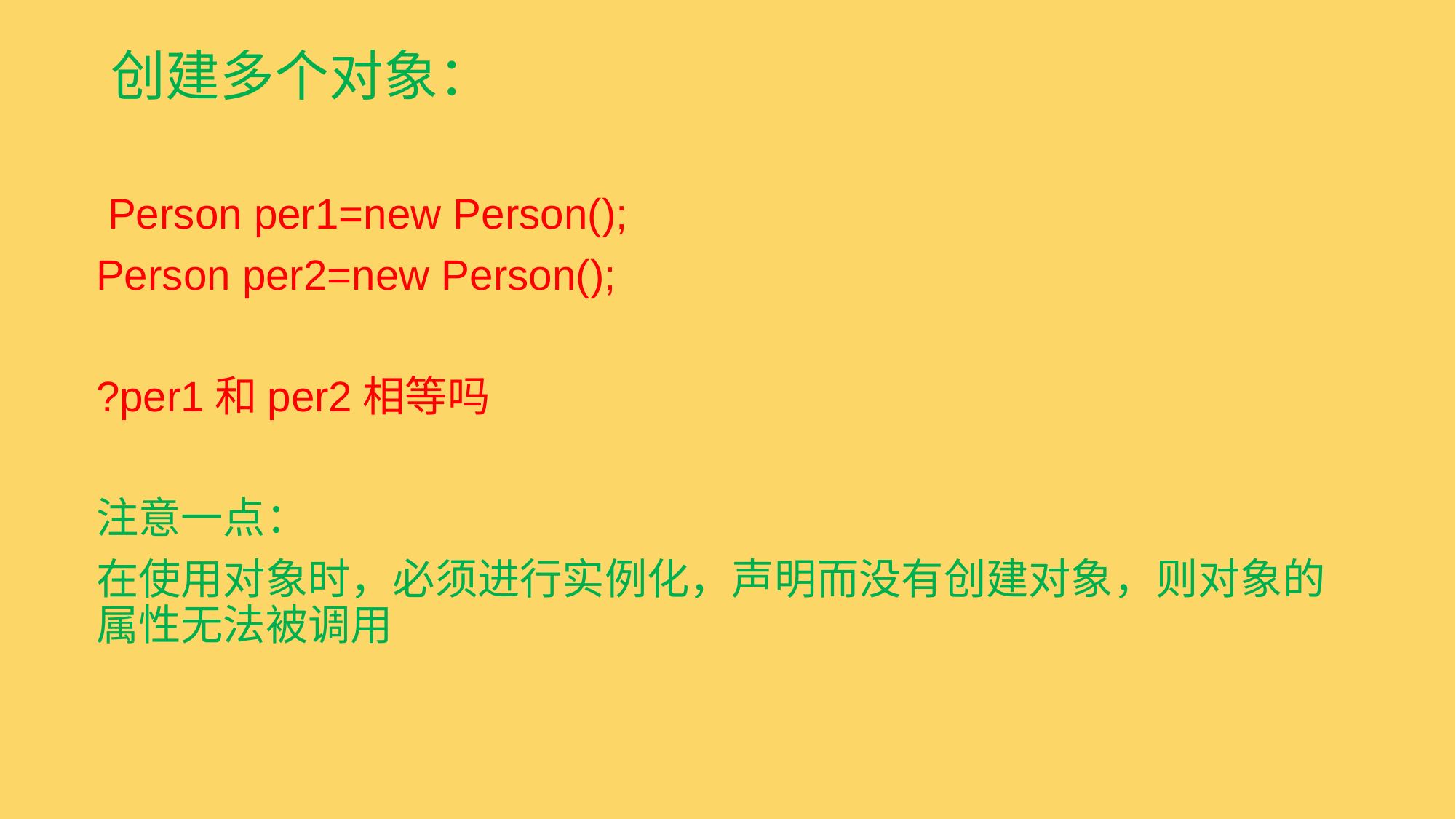

创建多个对象：

 Person per1=new Person();
Person per2=new Person();

?per1和per2相等吗

注意一点：
在使用对象时，必须进行实例化，声明而没有创建对象，则对象的属性无法被调用